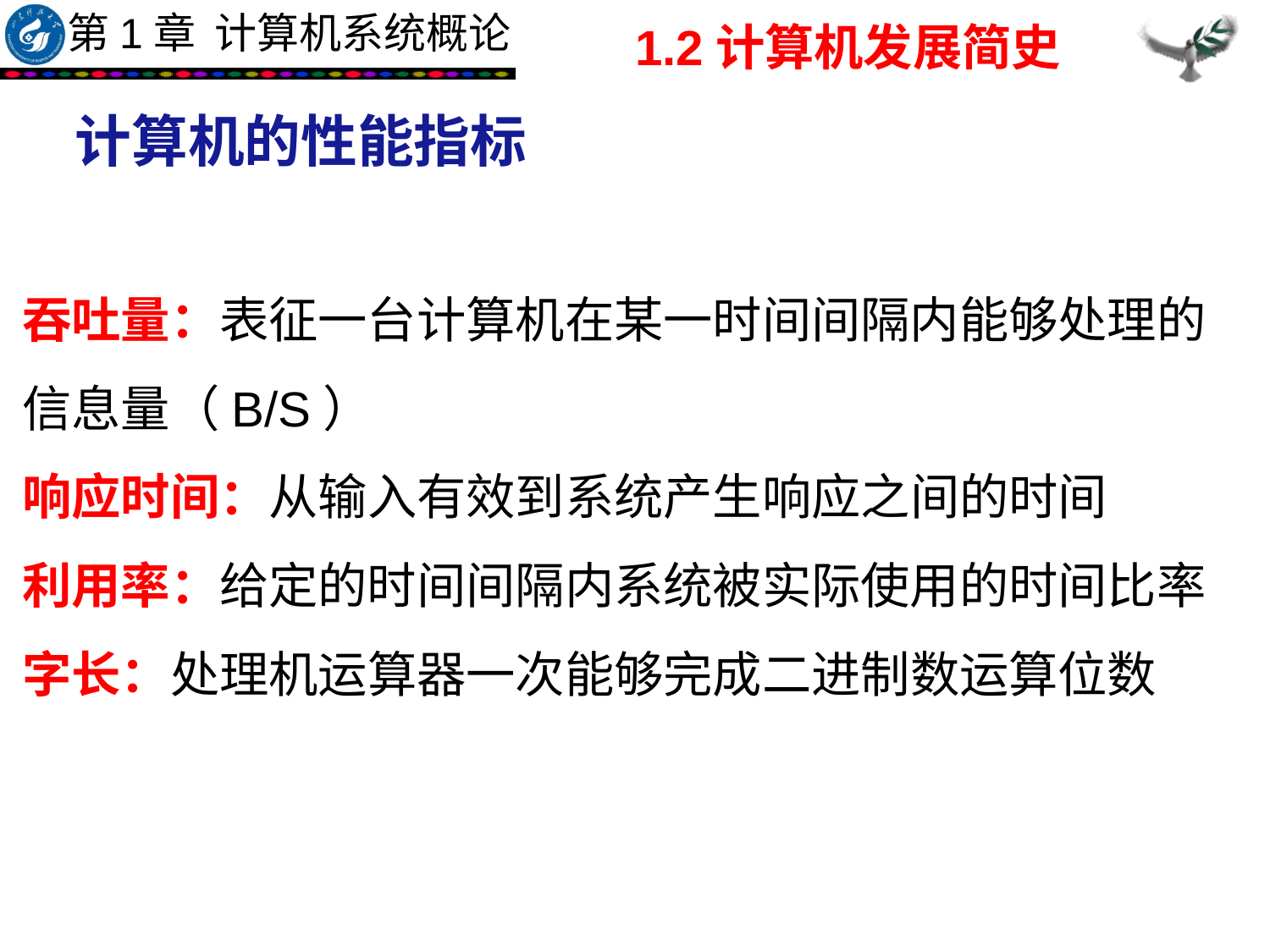

1.2计算机发展简史
计算机的性能指标
吞吐量：表征一台计算机在某一时间间隔内能够处理的信息量（B/S）
响应时间：从输入有效到系统产生响应之间的时间
利用率：给定的时间间隔内系统被实际使用的时间比率
字长：处理机运算器一次能够完成二进制数运算位数